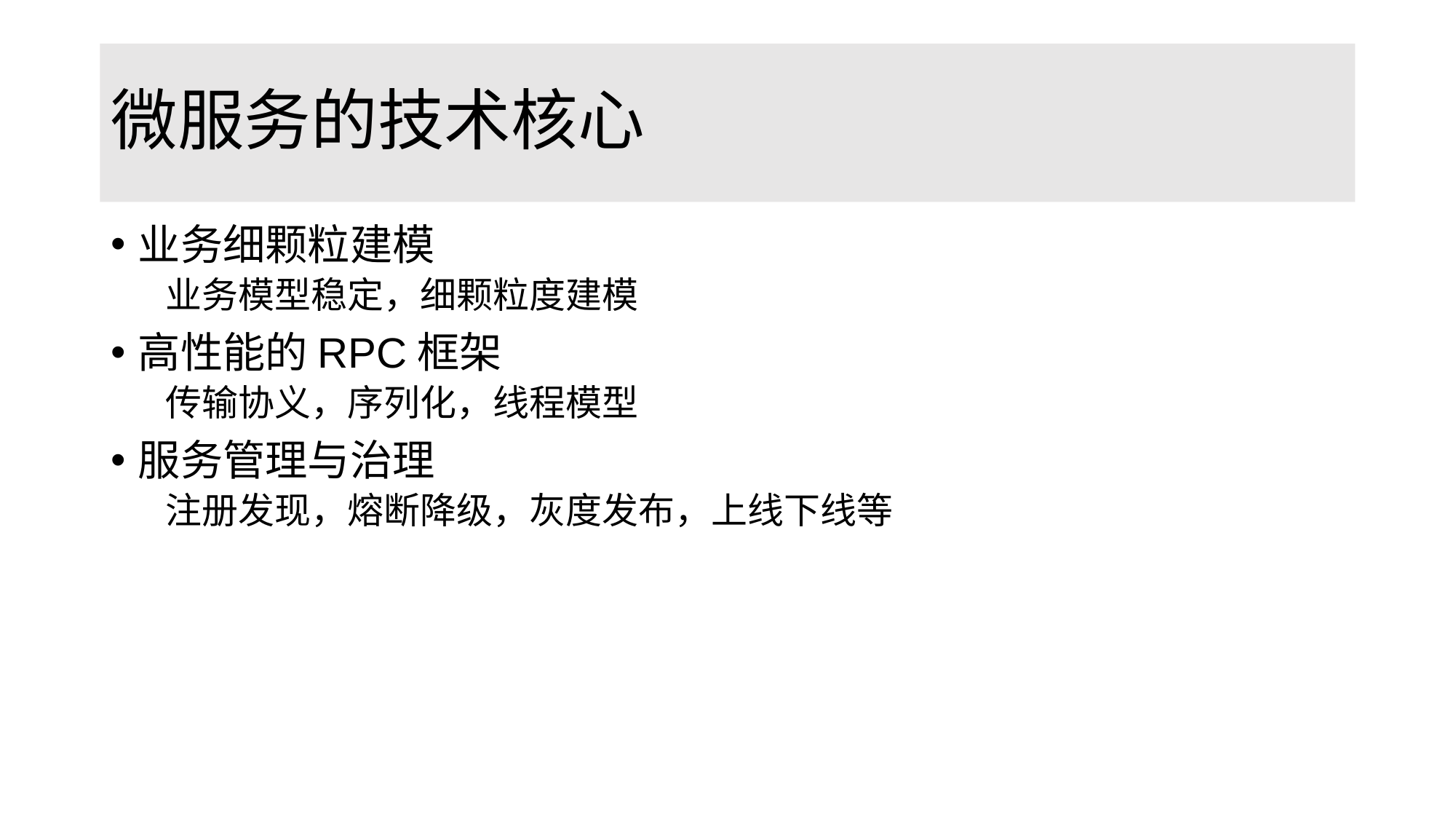

# 微服务的技术核心
业务细颗粒建模
业务模型稳定，细颗粒度建模
高性能的RPC框架
传输协义，序列化，线程模型
服务管理与治理
注册发现，熔断降级，灰度发布，上线下线等